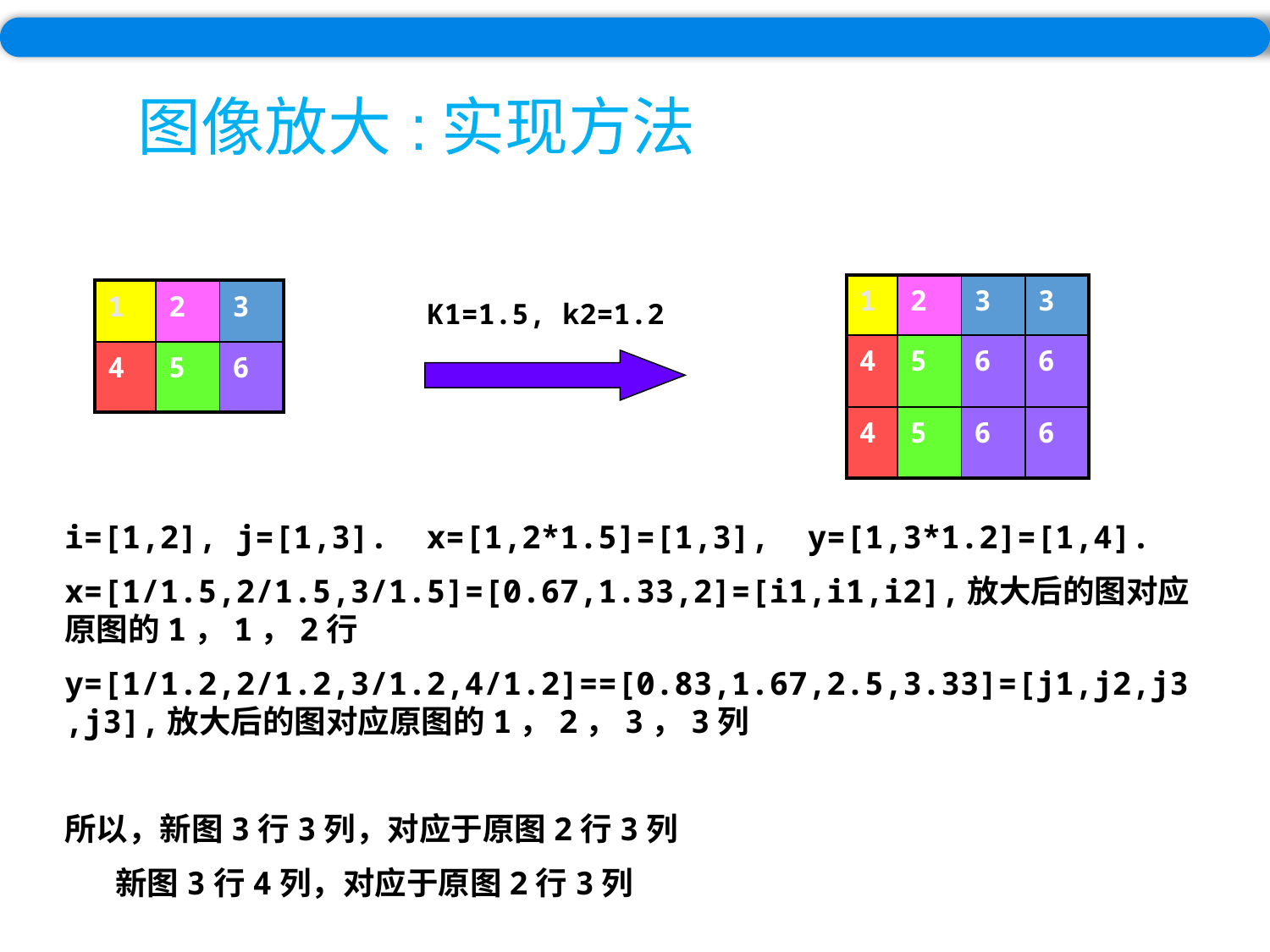

# 图像放大:实现方法

| 1 | 2 | 3 | 3 |
| --- | --- | --- | --- |
| 4 | 5 | 6 | 6 |
| 4 | 5 | 6 | 6 |
| 1 | 2 | 3 |
| --- | --- | --- |
| 4 | 5 | 6 |
K1=1.5, k2=1.2

i=[1,2], j=[1,3].  x=[1,2*1.5]=[1,3],  y=[1,3*1.2]=[1,4].
x=[1/1.5,2/1.5,3/1.5]=[0.67,1.33,2]=[i1,i1,i2],放大后的图对应原图的1，1，2行
y=[1/1.2,2/1.2,3/1.2,4/1.2]==[0.83,1.67,2.5,3.33]=[j1,j2,j3,j3],放大后的图对应原图的1，2，3，3列

所以，新图3行3列，对应于原图2行3列
      新图3行4列，对应于原图2行3列